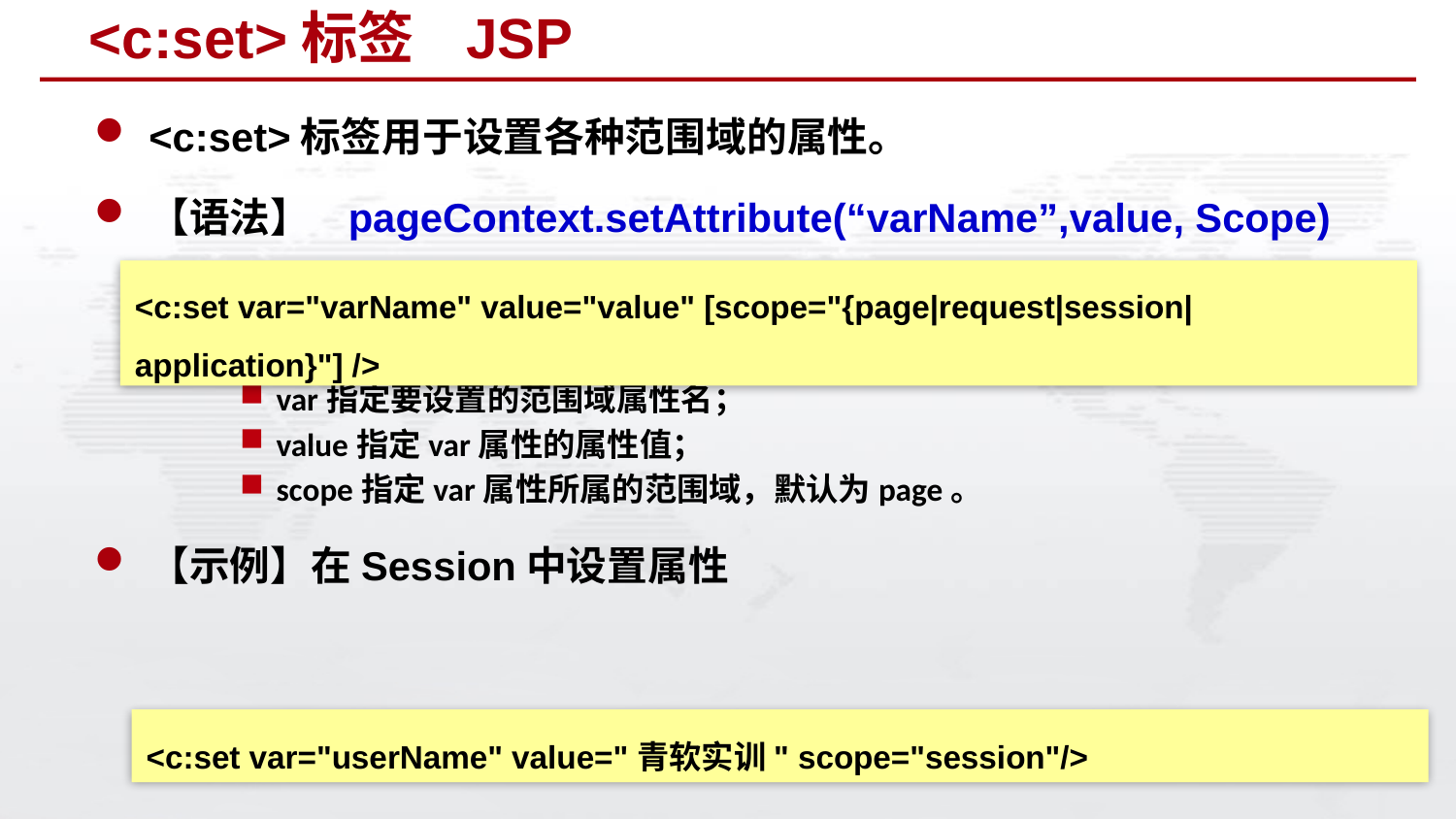

# <c:set>标签   JSP
<c:set>标签用于设置各种范围域的属性。
【语法】   pageContext.setAttribute(“varName”,value, Scope)

其中：
var指定要设置的范围域属性名；
value指定var属性的属性值；
scope指定var属性所属的范围域，默认为page。
【示例】在Session中设置属性
<c:set var="varName" value="value" [scope="{page|request|session|application}"] />
<c:set var="userName" value="青软实训" scope="session"/>